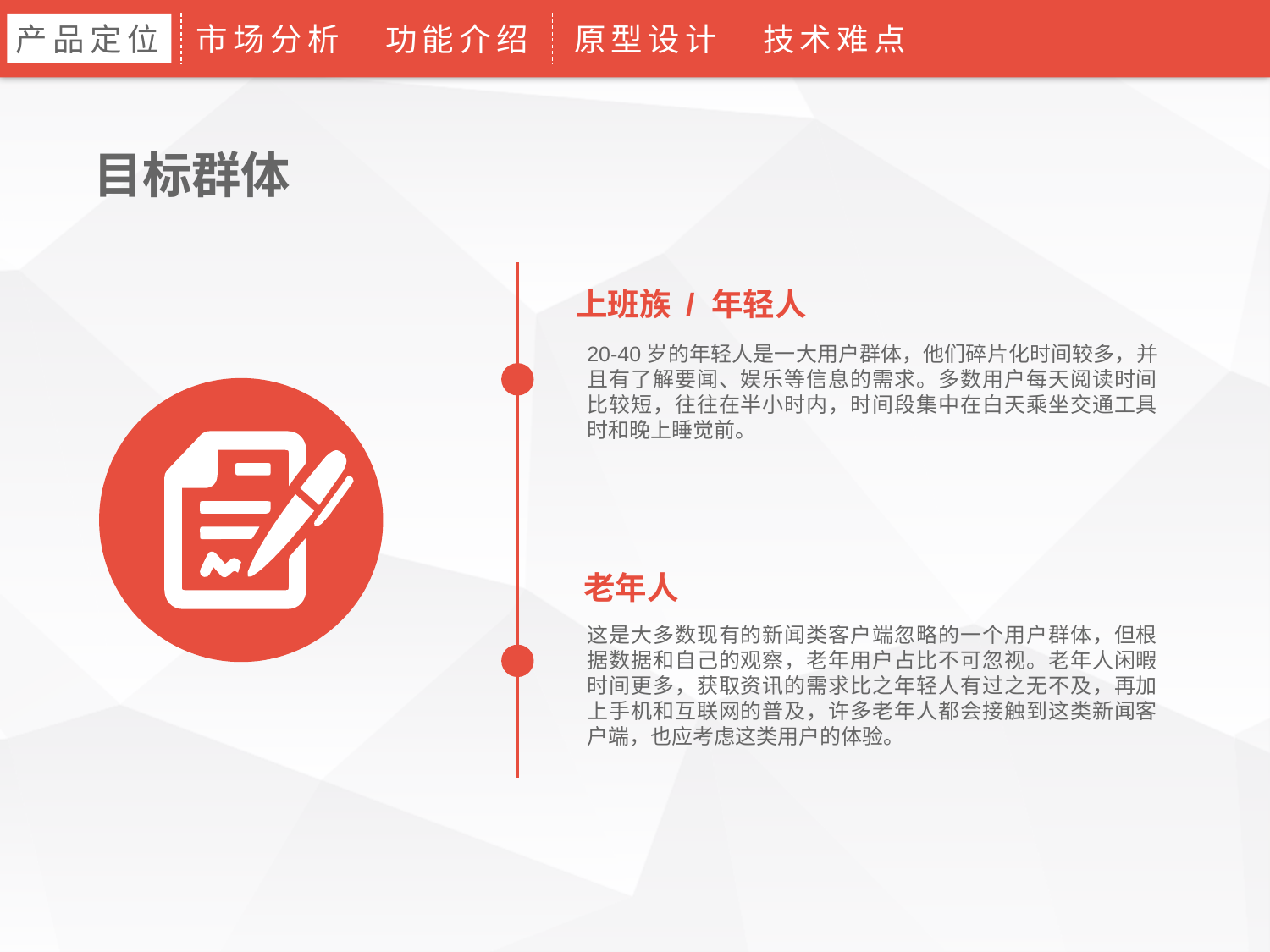

产品定位
市场分析
功能介绍
原型设计
技术难点

目标群体

上班族 / 年轻人
20-40岁的年轻人是一大用户群体，他们碎片化时间较多，并且有了解要闻、娱乐等信息的需求。多数用户每天阅读时间比较短，往往在半小时内，时间段集中在白天乘坐交通工具时和晚上睡觉前。

老年人
这是大多数现有的新闻类客户端忽略的一个用户群体，但根据数据和自己的观察，老年用户占比不可忽视。老年人闲暇时间更多，获取资讯的需求比之年轻人有过之无不及，再加上手机和互联网的普及，许多老年人都会接触到这类新闻客户端，也应考虑这类用户的体验。